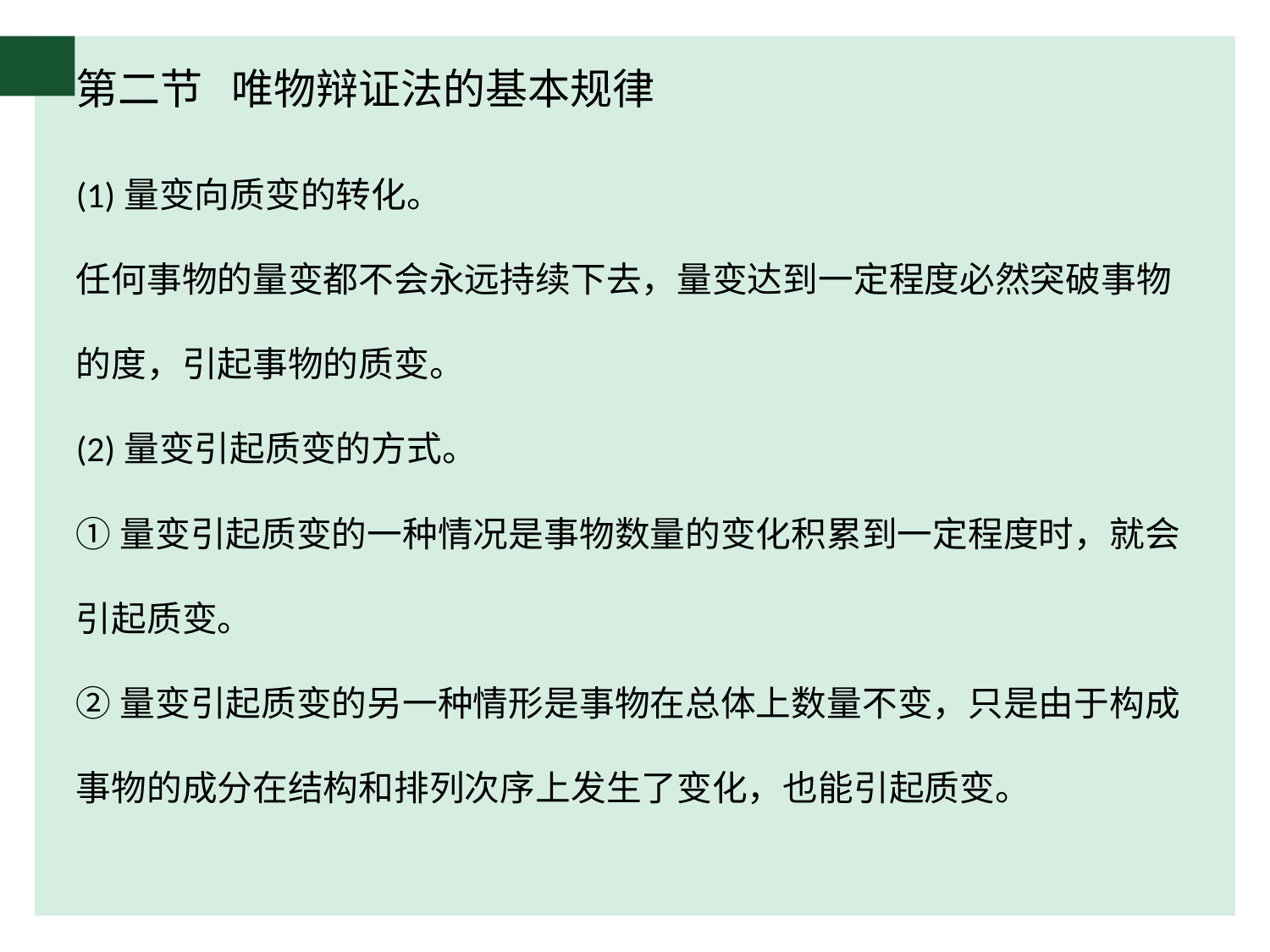

# 第二节   唯物辩证法的基本规律
(1)量变向质变的转化。
任何事物的量变都不会永远持续下去，量变达到一定程度必然突破事物的度，引起事物的质变。
(2)量变引起质变的方式。
①量变引起质变的一种情况是事物数量的变化积累到一定程度时，就会引起质变。
②量变引起质变的另一种情形是事物在总体上数量不变，只是由于构成事物的成分在结构和排列次序上发生了变化，也能引起质变。